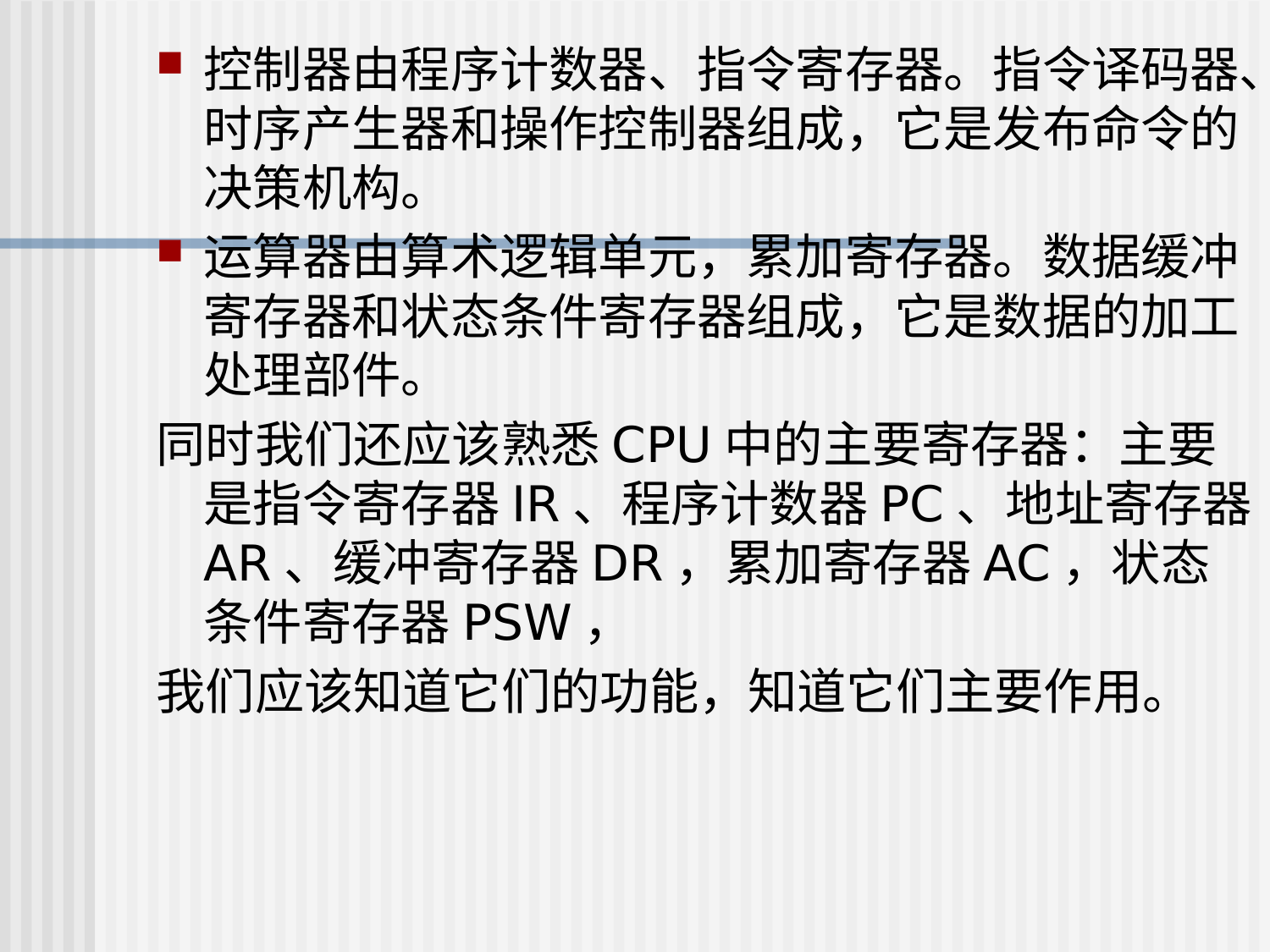

控制器由程序计数器、指令寄存器。指令译码器、时序产生器和操作控制器组成，它是发布命令的决策机构。
运算器由算术逻辑单元，累加寄存器。数据缓冲寄存器和状态条件寄存器组成，它是数据的加工处理部件。
同时我们还应该熟悉CPU中的主要寄存器：主要是指令寄存器IR、程序计数器PC、地址寄存器AR、缓冲寄存器DR，累加寄存器AC，状态条件寄存器PSW，
我们应该知道它们的功能，知道它们主要作用。